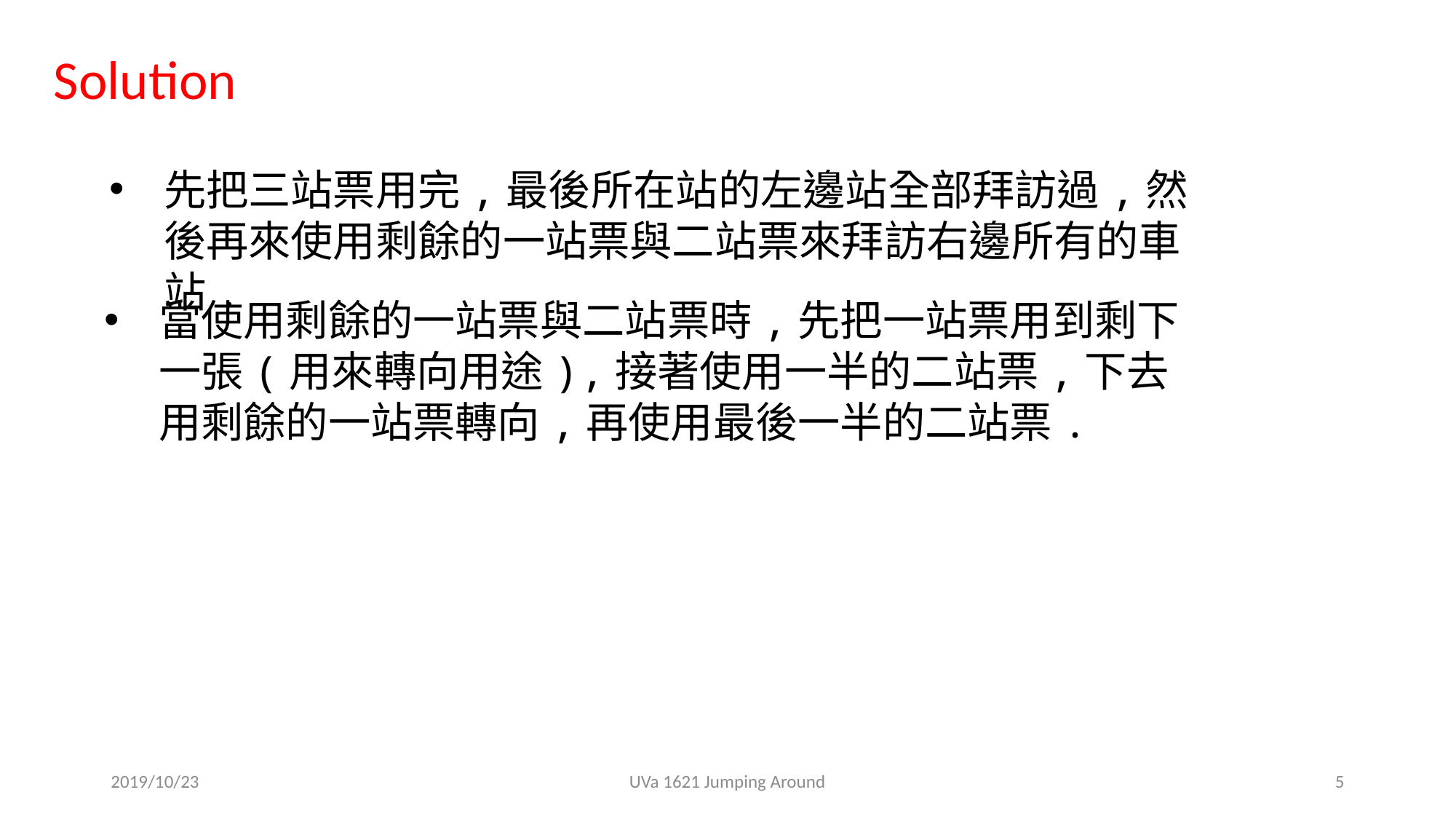

Solution
先把三站票用完,最後所在站的左邊站全部拜訪過,然後再來使用剩餘的一站票與二站票來拜訪右邊所有的車站.
當使用剩餘的一站票與二站票時,先把一站票用到剩下一張(用來轉向用途),接著使用一半的二站票,下去用剩餘的一站票轉向,再使用最後一半的二站票.
2019/10/23
UVa 1621 Jumping Around
5